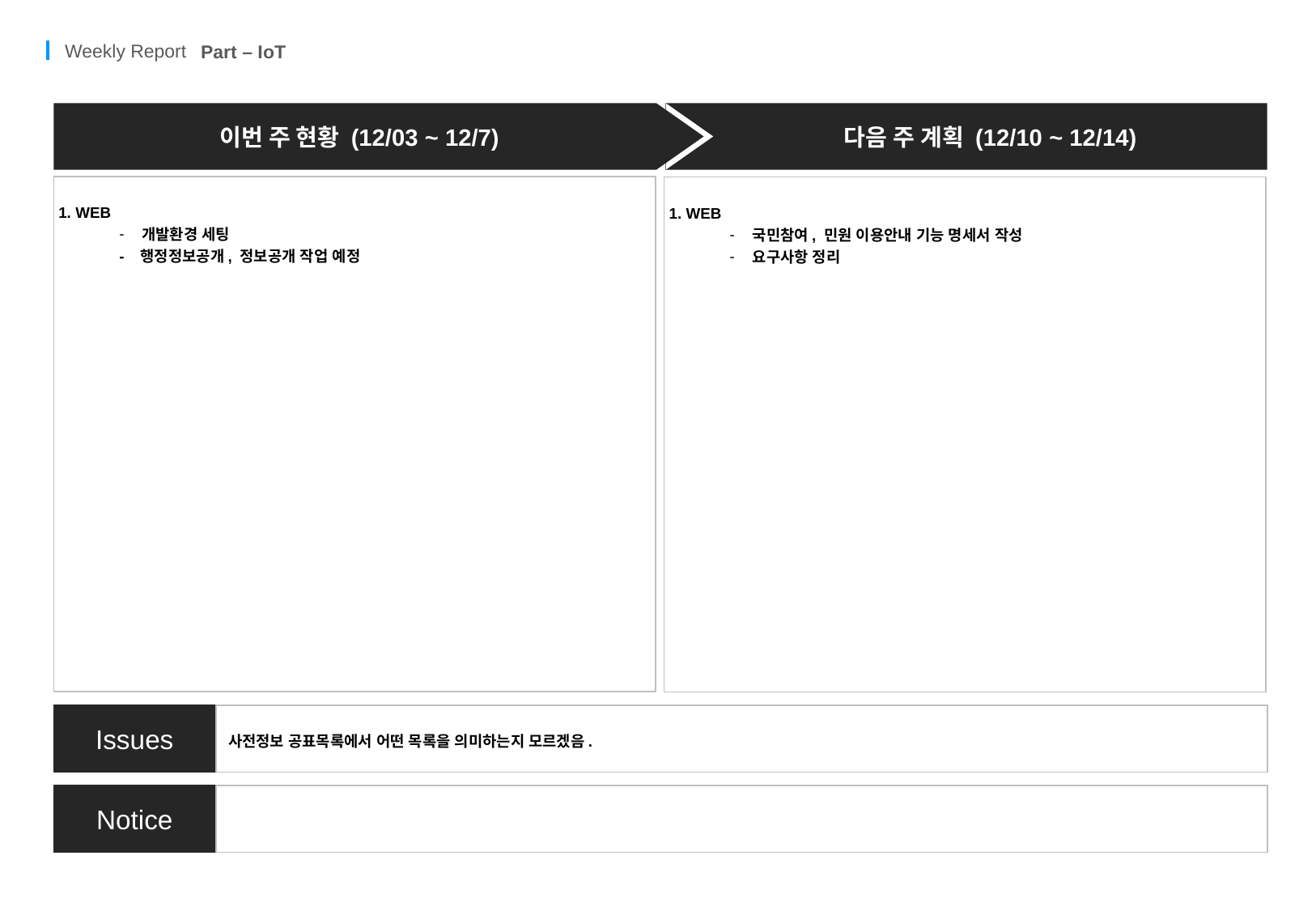

Part – IoT

이번 주 현황 (12/03 ~ 12/7)
다음 주 계획 (12/10 ~ 12/14)

1. WEB
개발환경 세팅
-   행정정보공개, 정보공개 작업 예정

1. WEB
국민참여, 민원 이용안내 기능 명세서 작성
요구사항 정리

Issues
사전정보 공표목록에서 어떤 목록을 의미하는지 모르겠음.
Notice